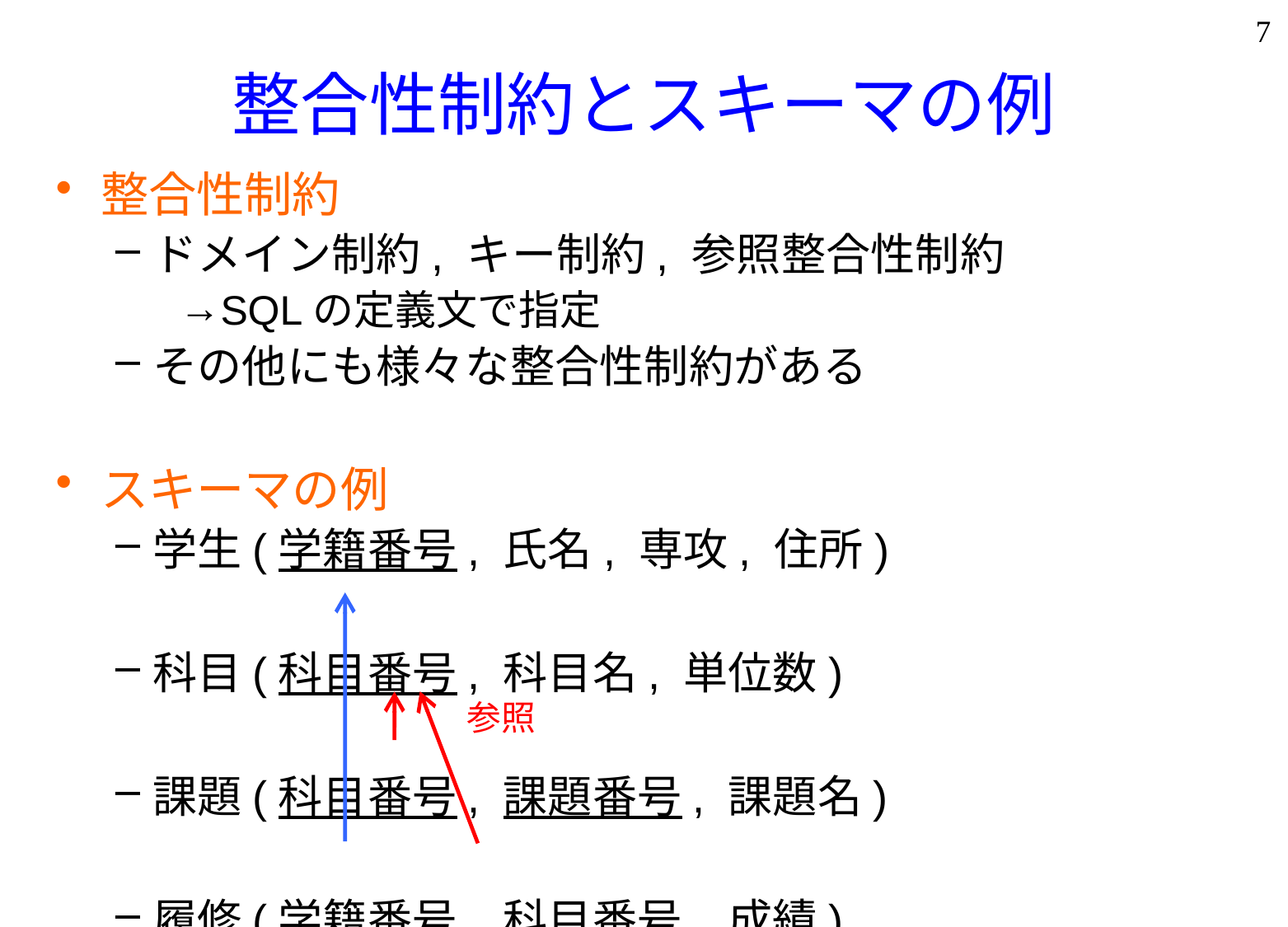

7
# 整合性制約とスキーマの例
整合性制約
ドメイン制約, キー制約, 参照整合性制約
SQLの定義文で指定
その他にも様々な整合性制約がある

スキーマの例
学生(学籍番号, 氏名, 専攻, 住所)

科目(科目番号, 科目名, 単位数)

課題(科目番号, 課題番号, 課題名)

履修(学籍番号, 科目番号, 成績)

参照